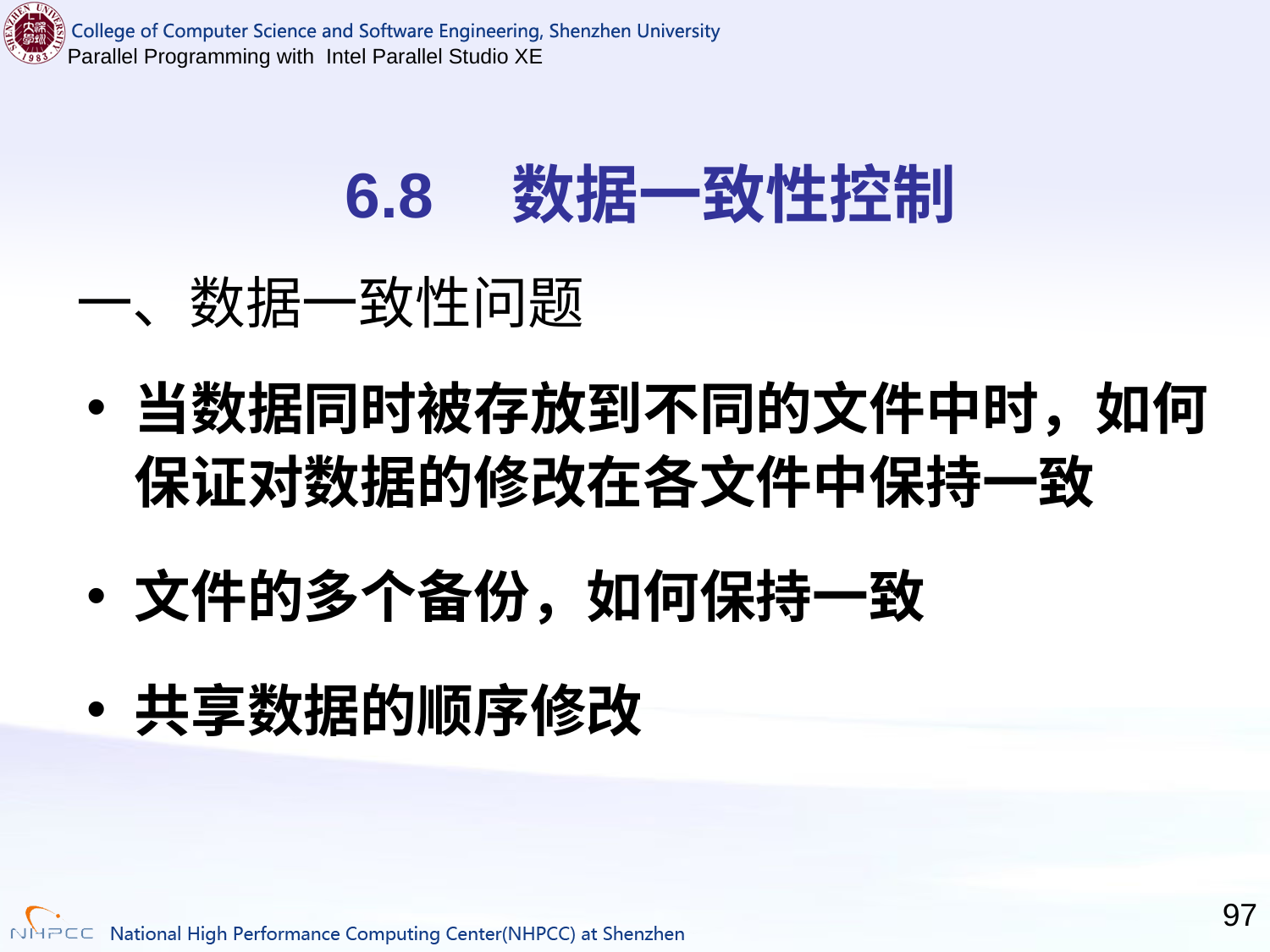

6.8　数据一致性控制
# 一、数据一致性问题
当数据同时被存放到不同的文件中时，如何保证对数据的修改在各文件中保持一致
文件的多个备份，如何保持一致
共享数据的顺序修改
97